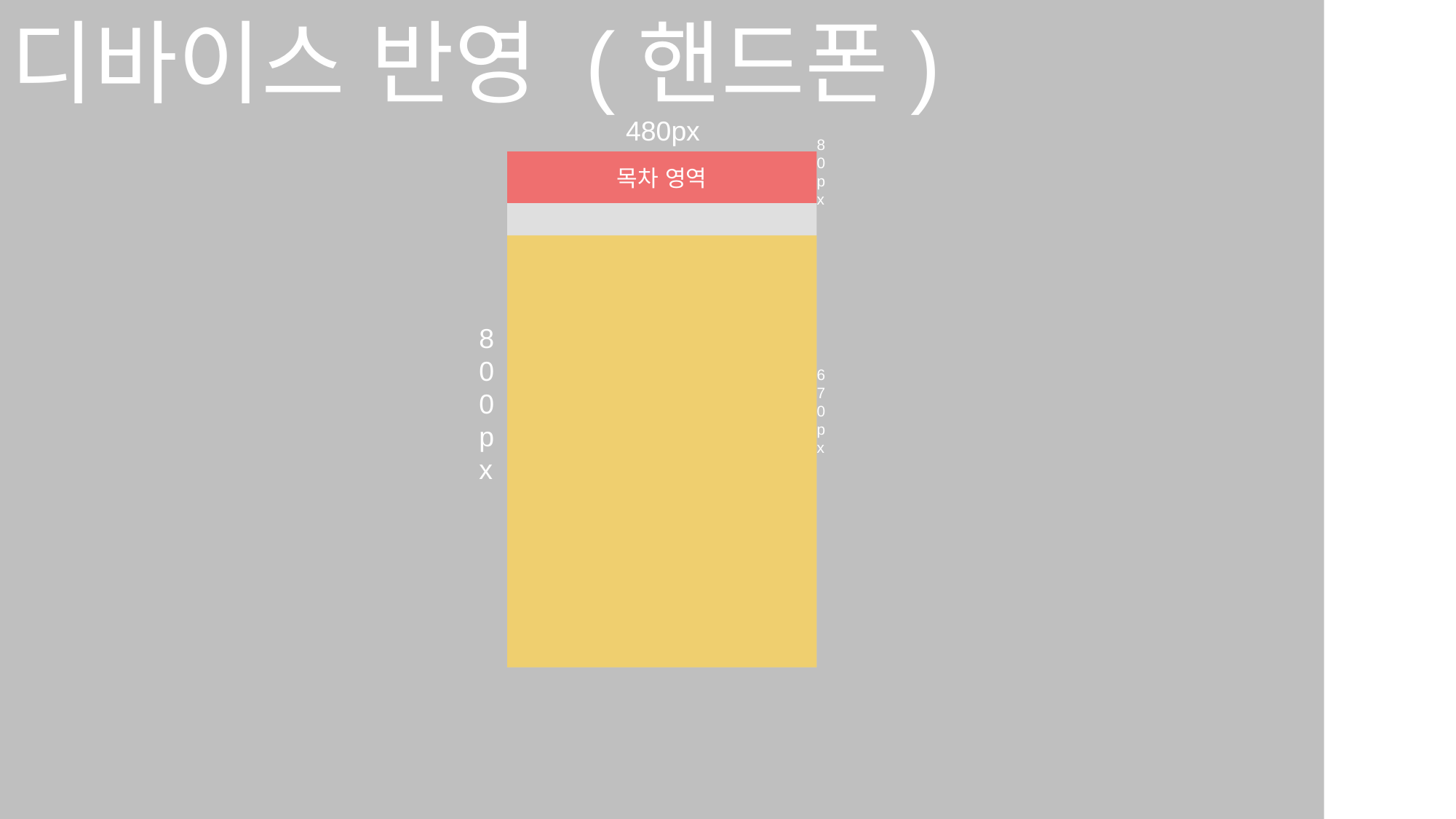

디바이스 반영 (핸드폰)
480px

목차 영역
80px

800px
670px